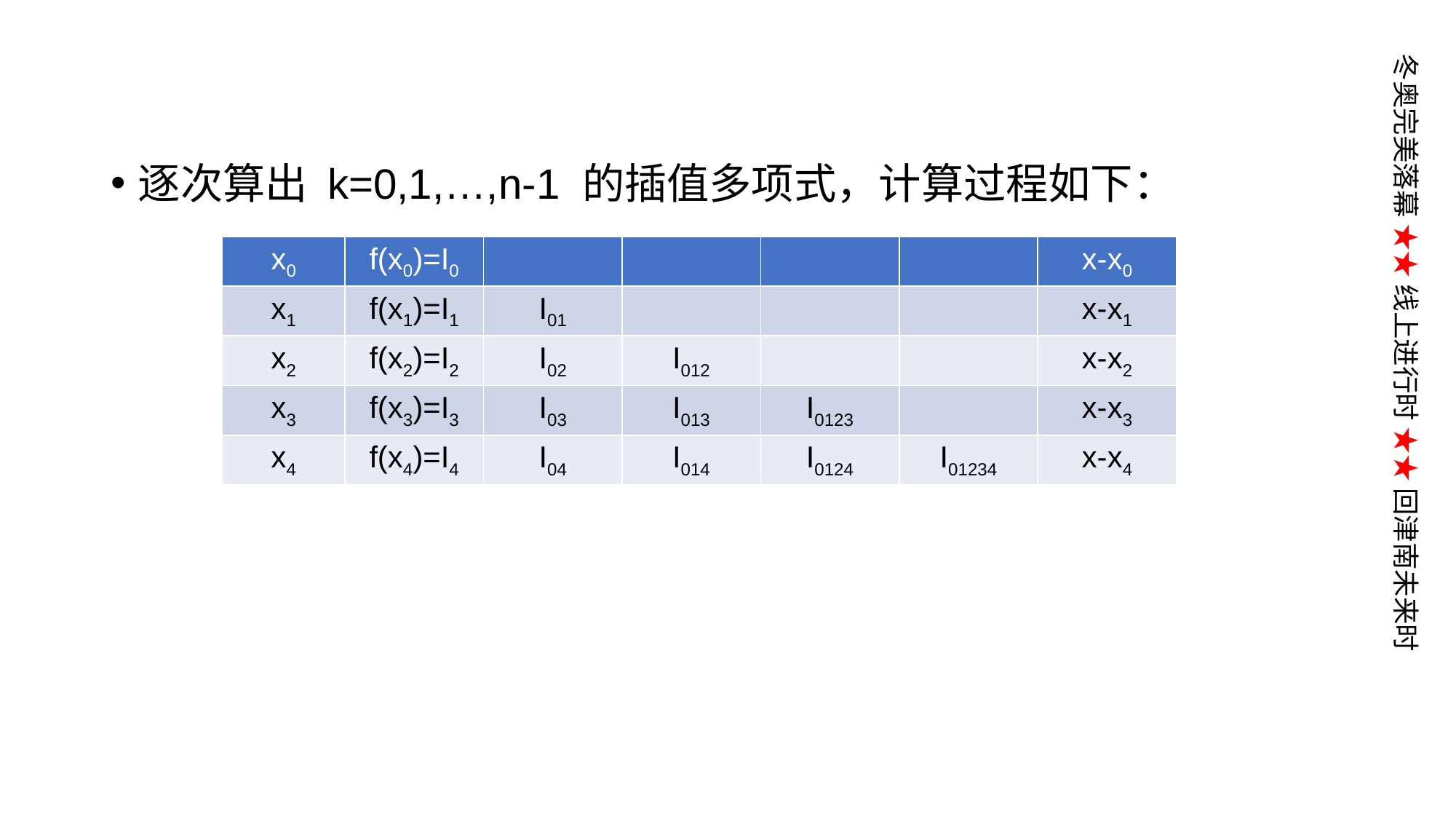

#
逐次算出 k=0,1,…,n-1 的插值多项式，计算过程如下：

| x0 | f(x0)=I0 |  |  |  |  | x-x0 |
| --- | --- | --- | --- | --- | --- | --- |
| x1 | f(x1)=I1 | I01 |  |  |  | x-x1 |
| x2 | f(x2)=I2 | I02 | I012 |  |  | x-x2 |
| x3 | f(x3)=I3 | I03 | I013 | I0123 |  | x-x3 |
| x4 | f(x4)=I4 | I04 | I014 | I0124 | I01234 | x-x4 |